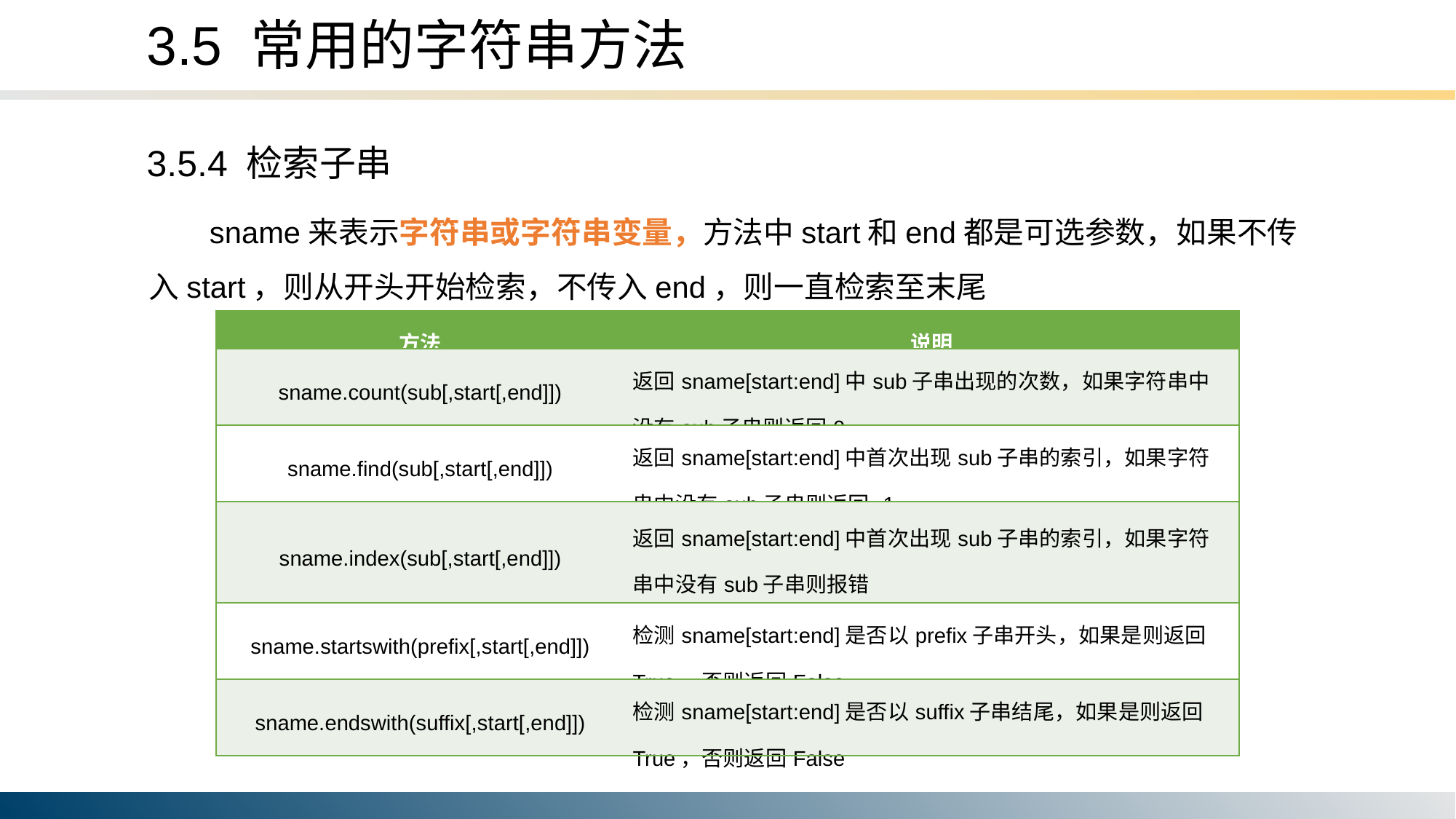

3.5 常用的字符串方法

3.5.4 检索子串
sname来表示字符串或字符串变量，方法中start和end都是可选参数，如果不传入start，则从开头开始检索，不传入end，则一直检索至末尾
| 方法 | 说明 |
| --- | --- |
| sname.count(sub[,start[,end]]) | 返回sname[start:end]中sub子串出现的次数，如果字符串中没有sub子串则返回0 |
| sname.find(sub[,start[,end]]) | 返回sname[start:end]中首次出现sub子串的索引，如果字符串中没有sub子串则返回-1 |
| sname.index(sub[,start[,end]]) | 返回sname[start:end]中首次出现sub子串的索引，如果字符串中没有sub子串则报错 |
| sname.startswith(prefix[,start[,end]]) | 检测sname[start:end]是否以prefix子串开头，如果是则返回True，否则返回False |
| sname.endswith(suffix[,start[,end]]) | 检测sname[start:end]是否以suffix子串结尾，如果是则返回True，否则返回False |